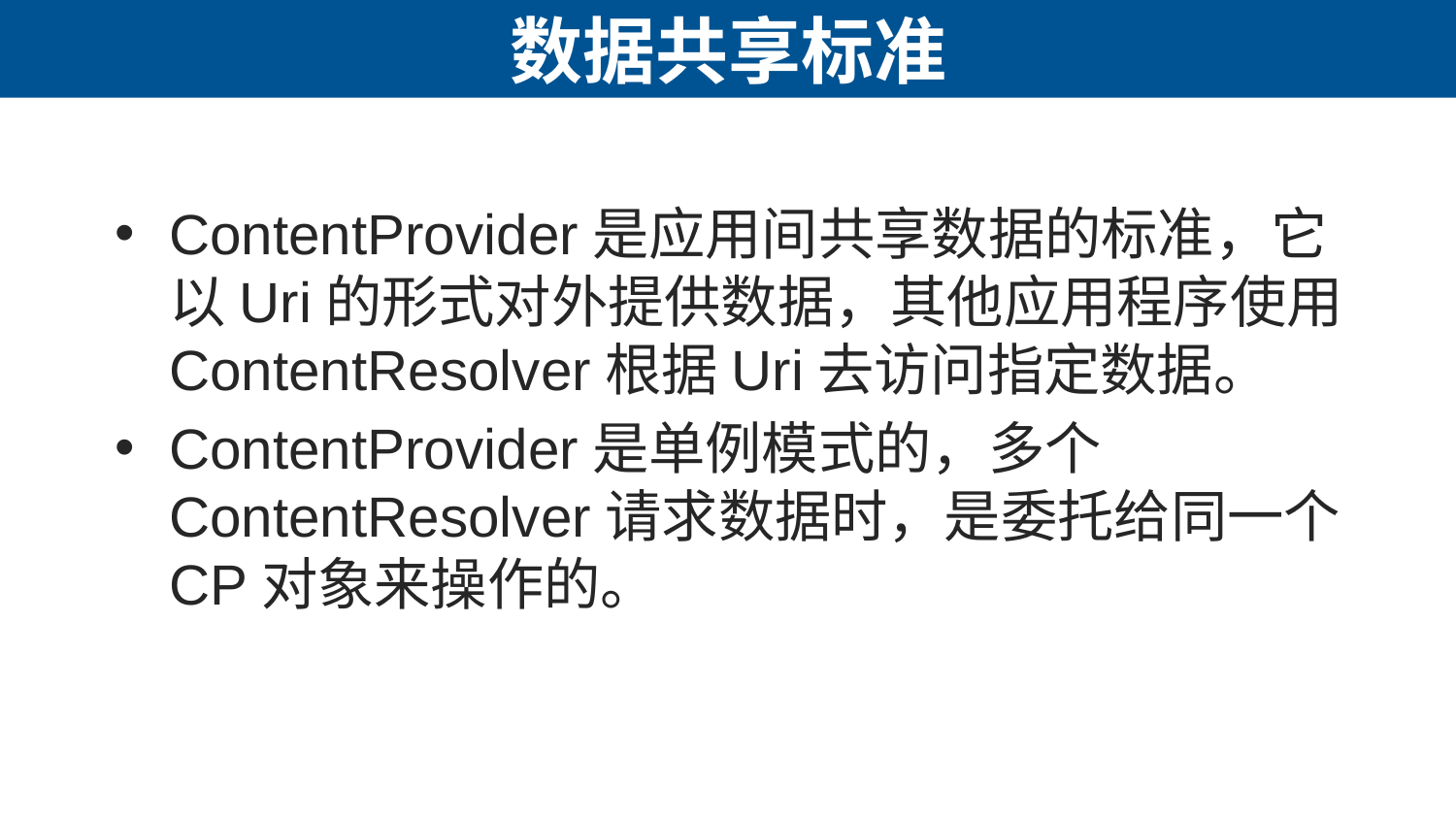

# 数据共享标准
ContentProvider是应用间共享数据的标准，它以Uri的形式对外提供数据，其他应用程序使用ContentResolver根据Uri去访问指定数据。
ContentProvider是单例模式的，多个ContentResolver请求数据时，是委托给同一个CP对象来操作的。